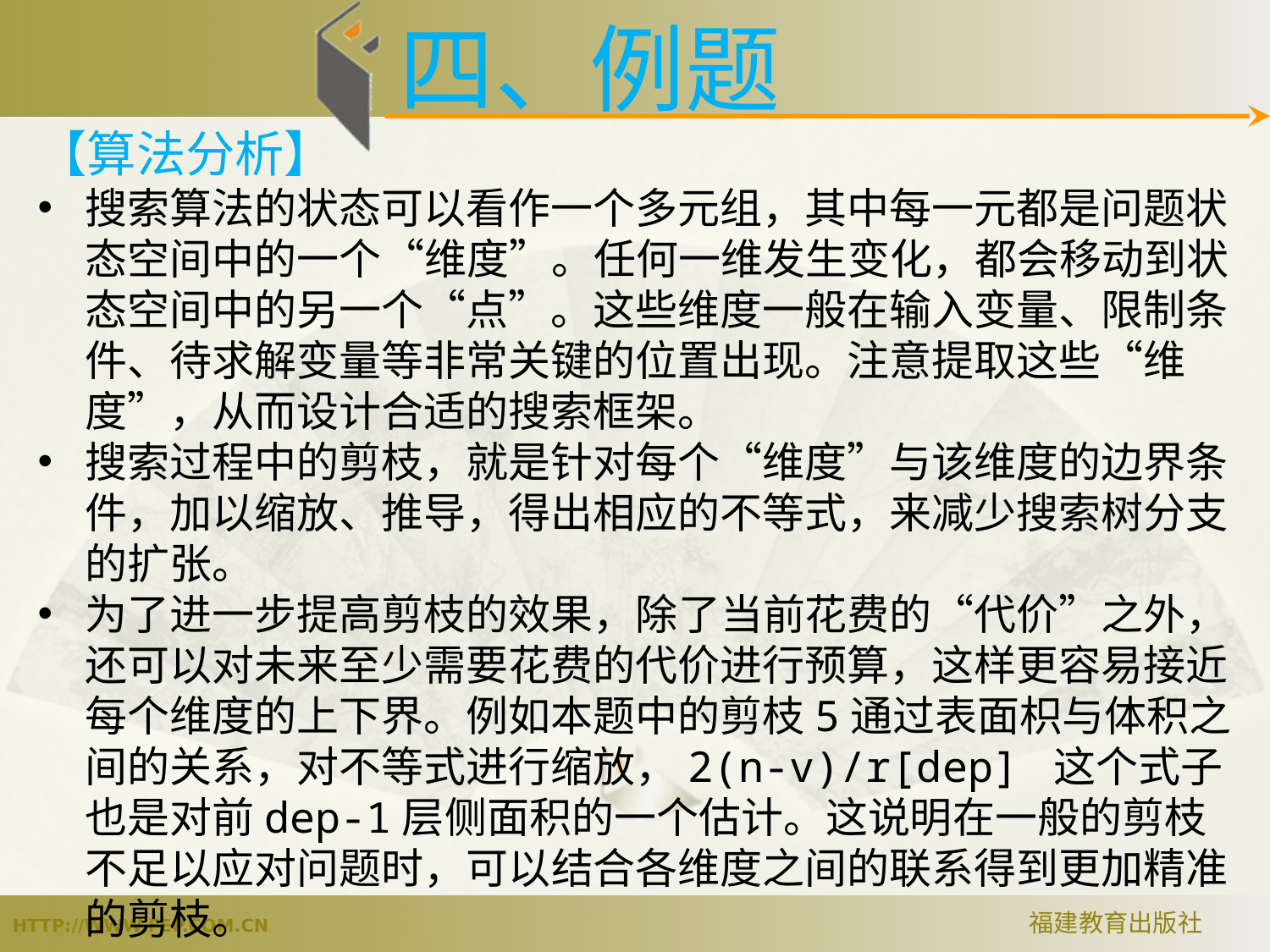

四、例题
【算法分析】
搜索算法的状态可以看作一个多元组，其中每一元都是问题状态空间中的一个“维度”。任何一维发生变化，都会移动到状态空间中的另一个“点”。这些维度一般在输入变量、限制条件、待求解变量等非常关键的位置出现。注意提取这些“维度”，从而设计合适的搜索框架。
搜索过程中的剪枝，就是针对每个“维度”与该维度的边界条件，加以缩放、推导，得出相应的不等式，来减少搜索树分支的扩张。
为了进一步提高剪枝的效果，除了当前花费的“代价”之外，还可以对未来至少需要花费的代价进行预算，这样更容易接近每个维度的上下界。例如本题中的剪枝5通过表面枳与体积之间的关系，对不等式进行缩放，2(n-v)/r[dep] 这个式子也是对前dep-1层侧面积的一个估计。这说明在一般的剪枝不足以应对问题时，可以结合各维度之间的联系得到更加精准的剪枝。